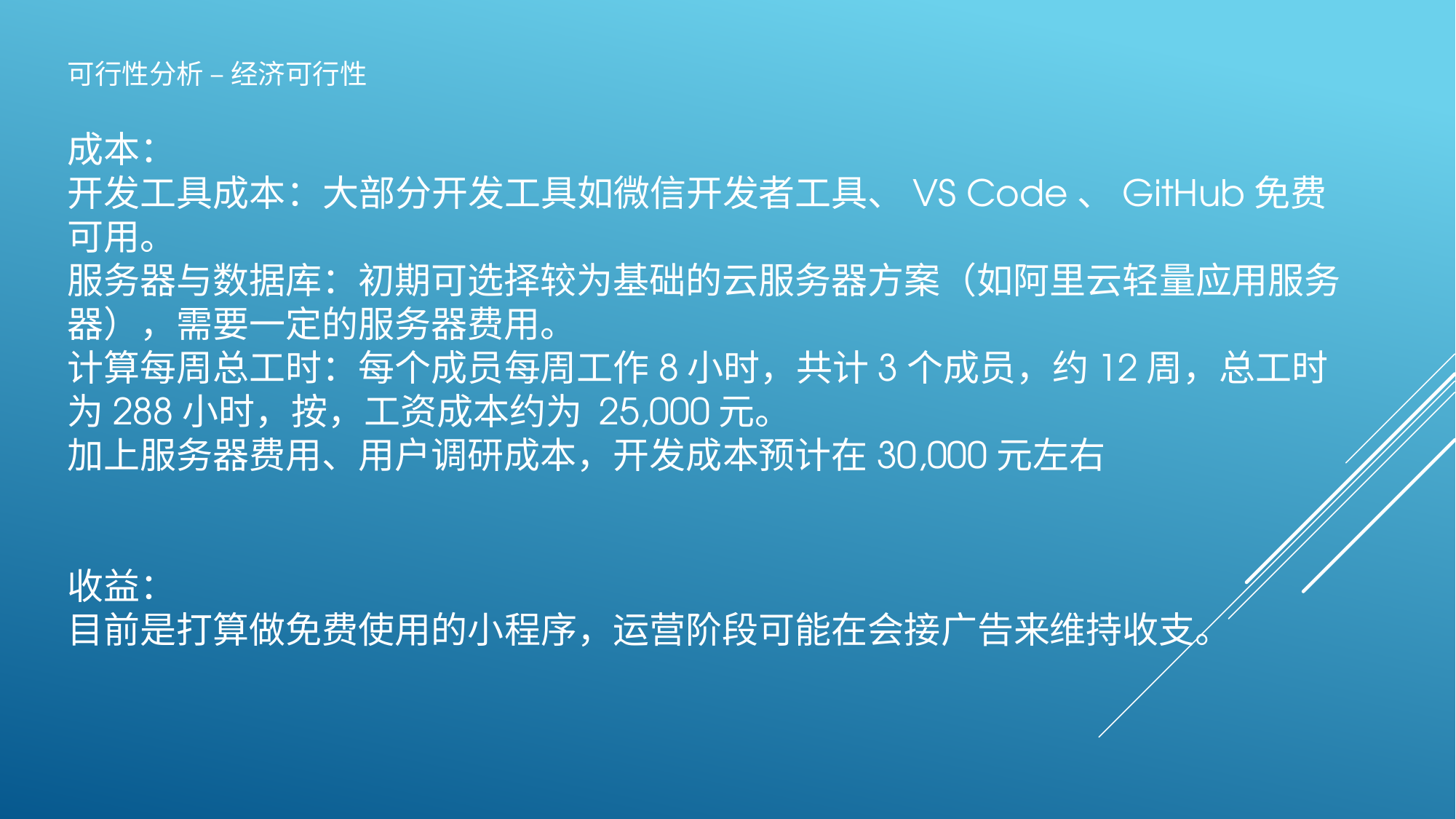

可行性分析 – 经济可行性
成本：
开发工具成本：大部分开发工具如微信开发者工具、VS Code、GitHub免费可用。
服务器与数据库：初期可选择较为基础的云服务器方案（如阿里云轻量应用服务器），需要一定的服务器费用。
计算每周总工时：每个成员每周工作8小时，共计3个成员，约12周，总工时为288小时，按，工资成本约为 25,000元。
加上服务器费用、用户调研成本，开发成本预计在30,000元左右

收益：
目前是打算做免费使用的小程序，运营阶段可能在会接广告来维持收支。